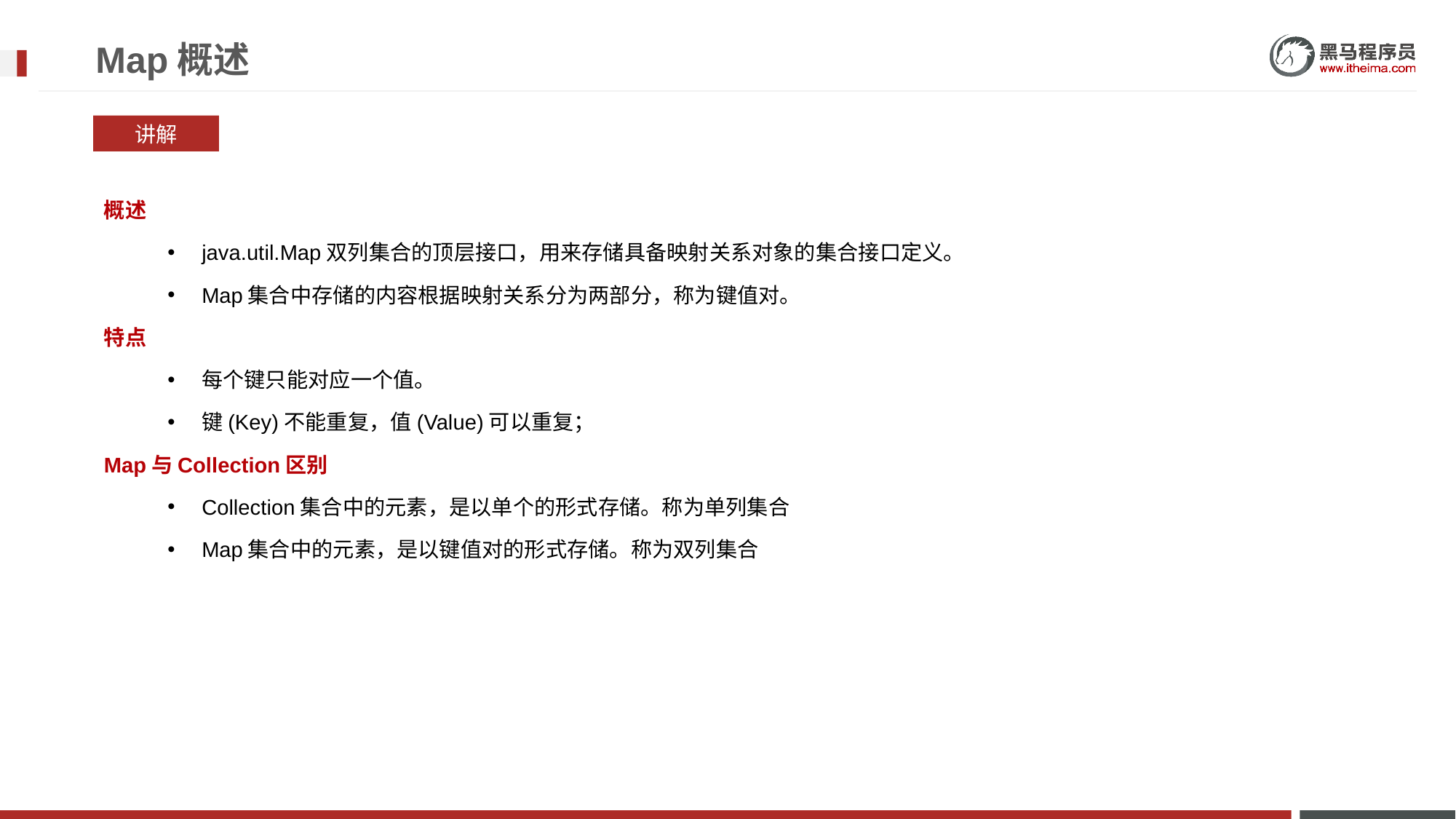

# Map概述
讲解
概述
java.util.Map双列集合的顶层接口，用来存储具备映射关系对象的集合接口定义。
Map集合中存储的内容根据映射关系分为两部分，称为键值对。
特点
每个键只能对应一个值。
键(Key)不能重复，值(Value)可以重复；
Map与Collection区别
Collection集合中的元素，是以单个的形式存储。称为单列集合
Map集合中的元素，是以键值对的形式存储。称为双列集合